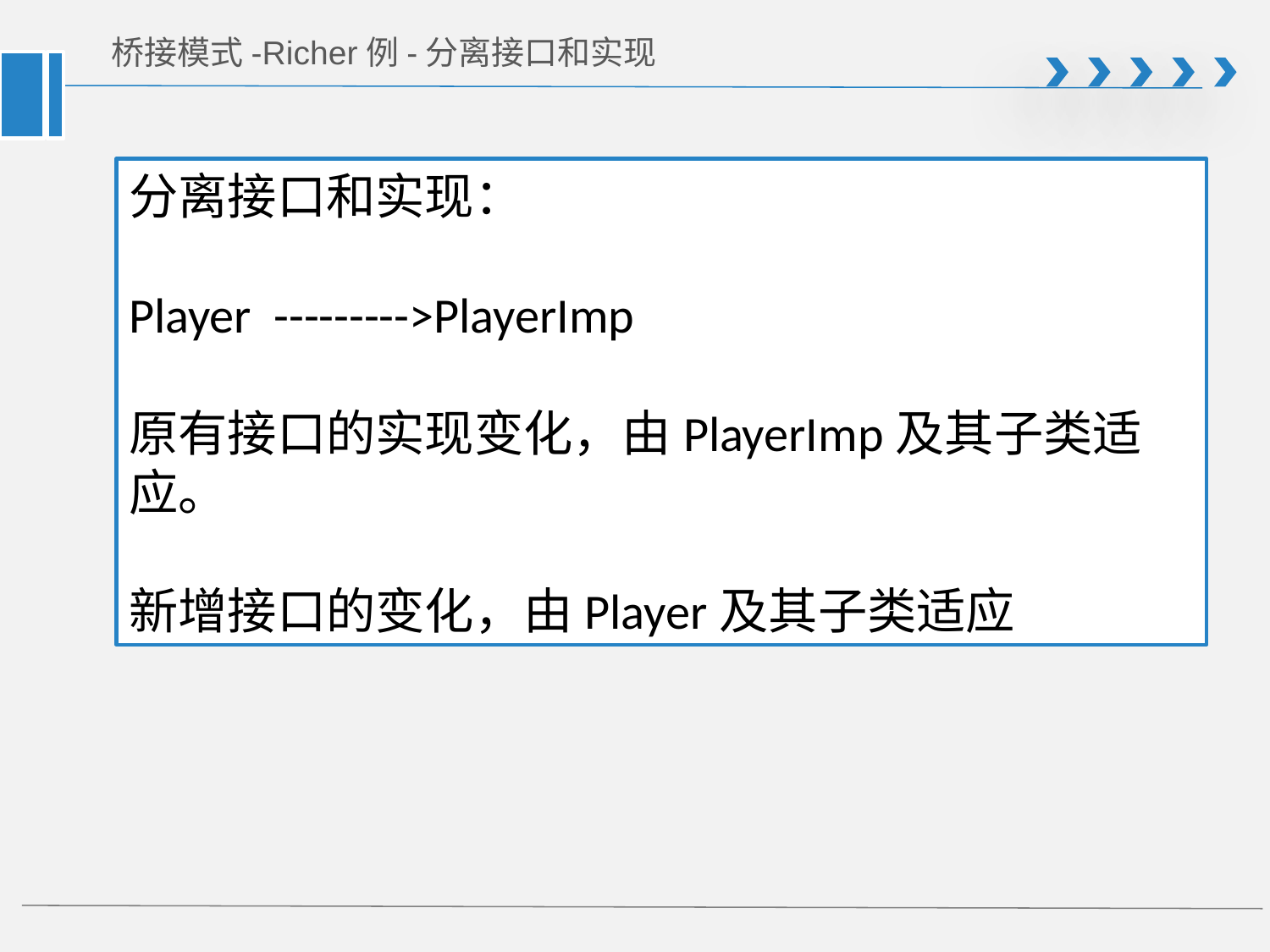

# 桥接模式-Richer例-分离接口和实现
分离接口和实现：

Player  --------->PlayerImp

原有接口的实现变化，由PlayerImp及其子类适应。

新增接口的变化，由Player及其子类适应